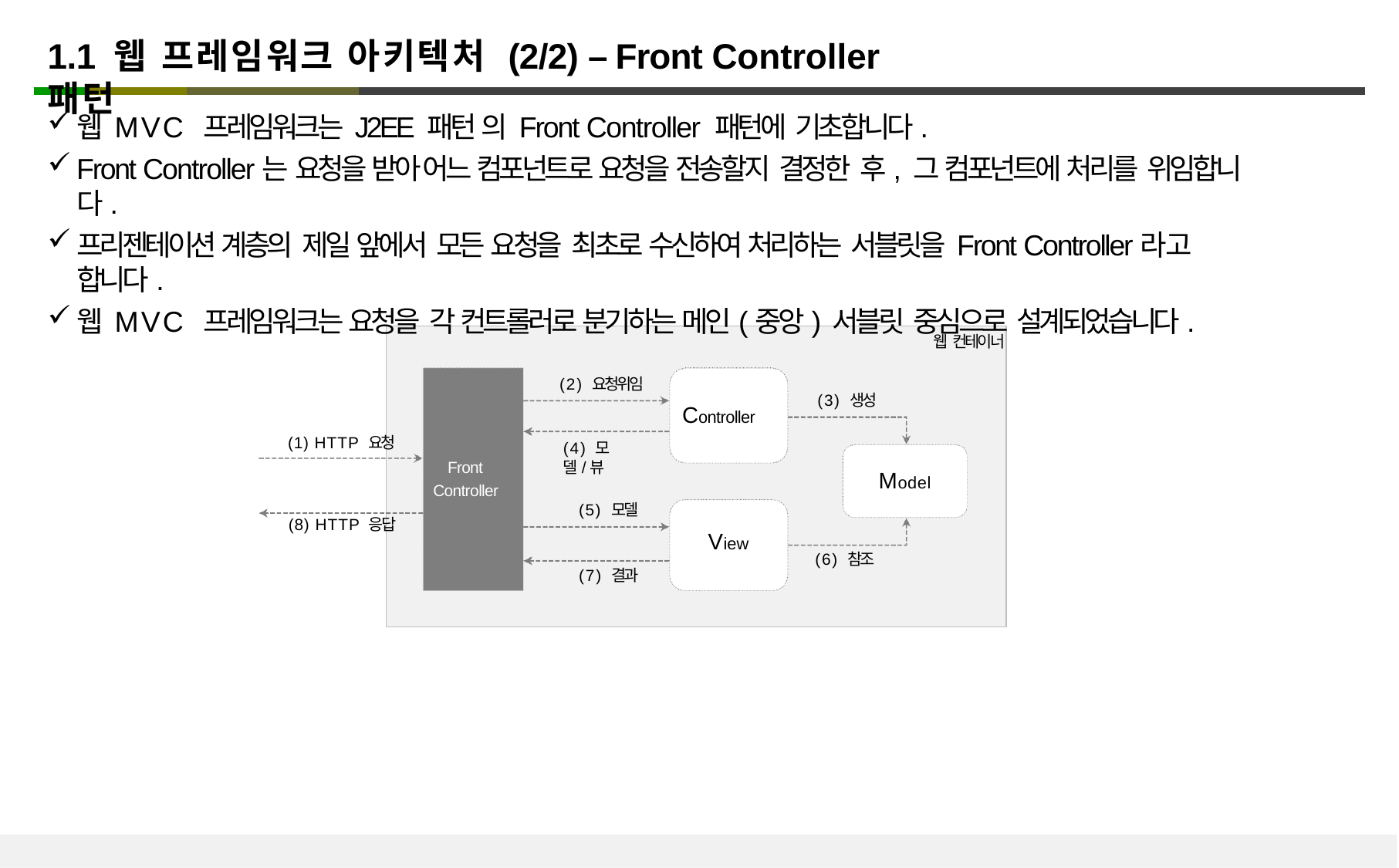

# 1.1 웹 프레임워크 아키텍처 (2/2) – Front Controller 패턴
웹 MVC 프레임워크는 J2EE 패턴 의 Front Controller 패턴에 기초합니다.
Front Controller는 요청을 받아 어느 컴포넌트로 요청을  전송할지 결정한  후, 그 컴포넌트에 처리를 위임합니다.
프리젠테이션 계층의  제일 앞에서 모든 요청을  최초로 수신하여 처리하는  서블릿을 Front Controller라고 합니다.
웹 MVC 프레임워크는 요청을  각 컨트롤러로 분기하는  메인(중앙) 서블릿 중심으로 설계되었습니다.

웹 컨테이너

(2) 요청위임
(3) 생성
Controller
(1) HTTP 요청
(4) 모델/뷰
Front
Controller
Model
(5) 모델
(8) HTTP 응답
View
(6) 참조
(7) 결과